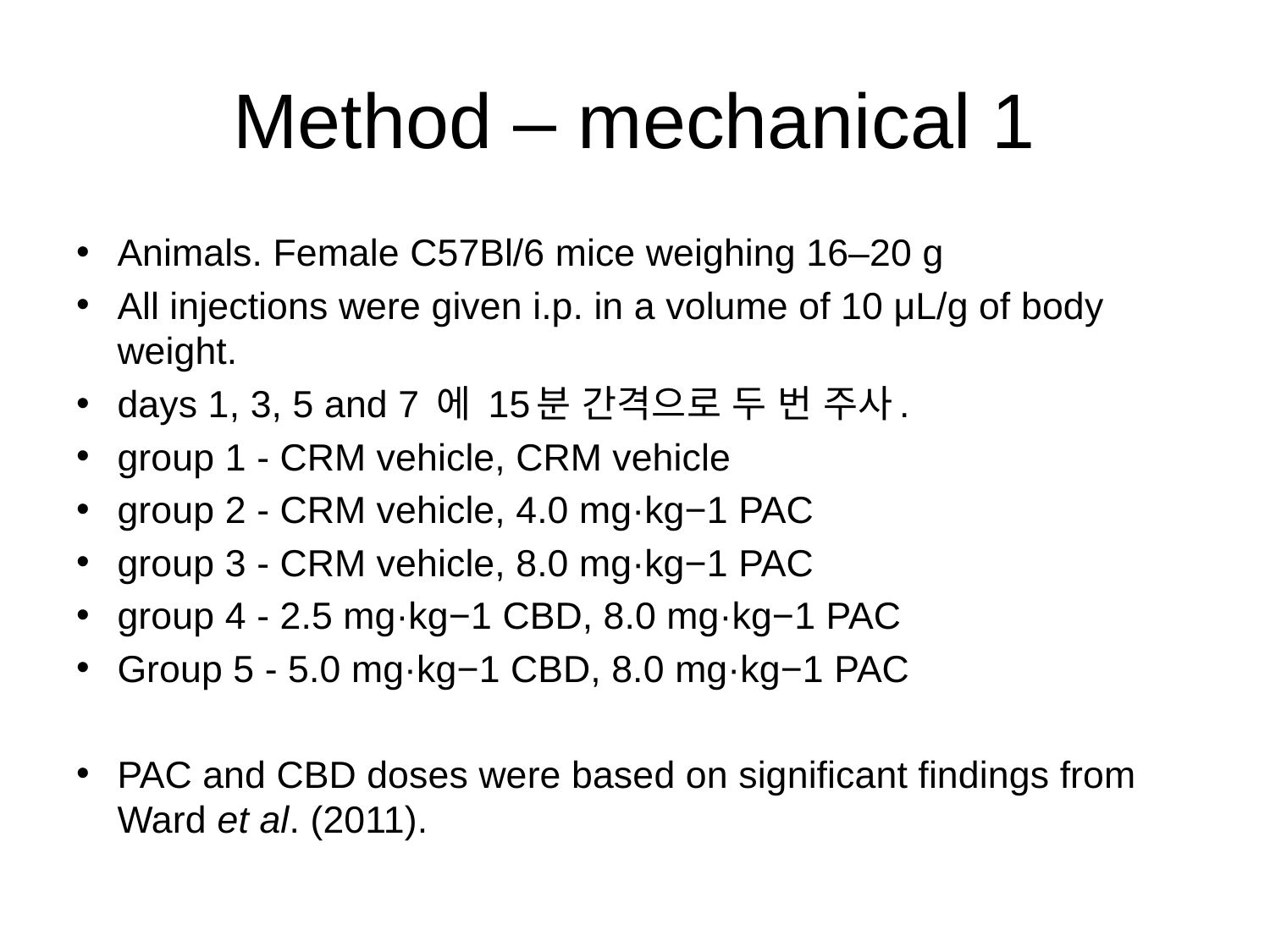

# Method – mechanical 1
Animals. Female C57Bl/6 mice weighing 16–20 g
All injections were given i.p. in a volume of 10 μL/g of body weight.
days 1, 3, 5 and 7 에 15분 간격으로 두 번 주사.
group 1 - CRM vehicle, CRM vehicle
group 2 - CRM vehicle, 4.0 mg·kg−1 PAC
group 3 - CRM vehicle, 8.0 mg·kg−1 PAC
group 4 - 2.5 mg·kg−1 CBD, 8.0 mg·kg−1 PAC
Group 5 - 5.0 mg·kg−1 CBD, 8.0 mg·kg−1 PAC

PAC and CBD doses were based on significant findings from Ward et al. (2011).